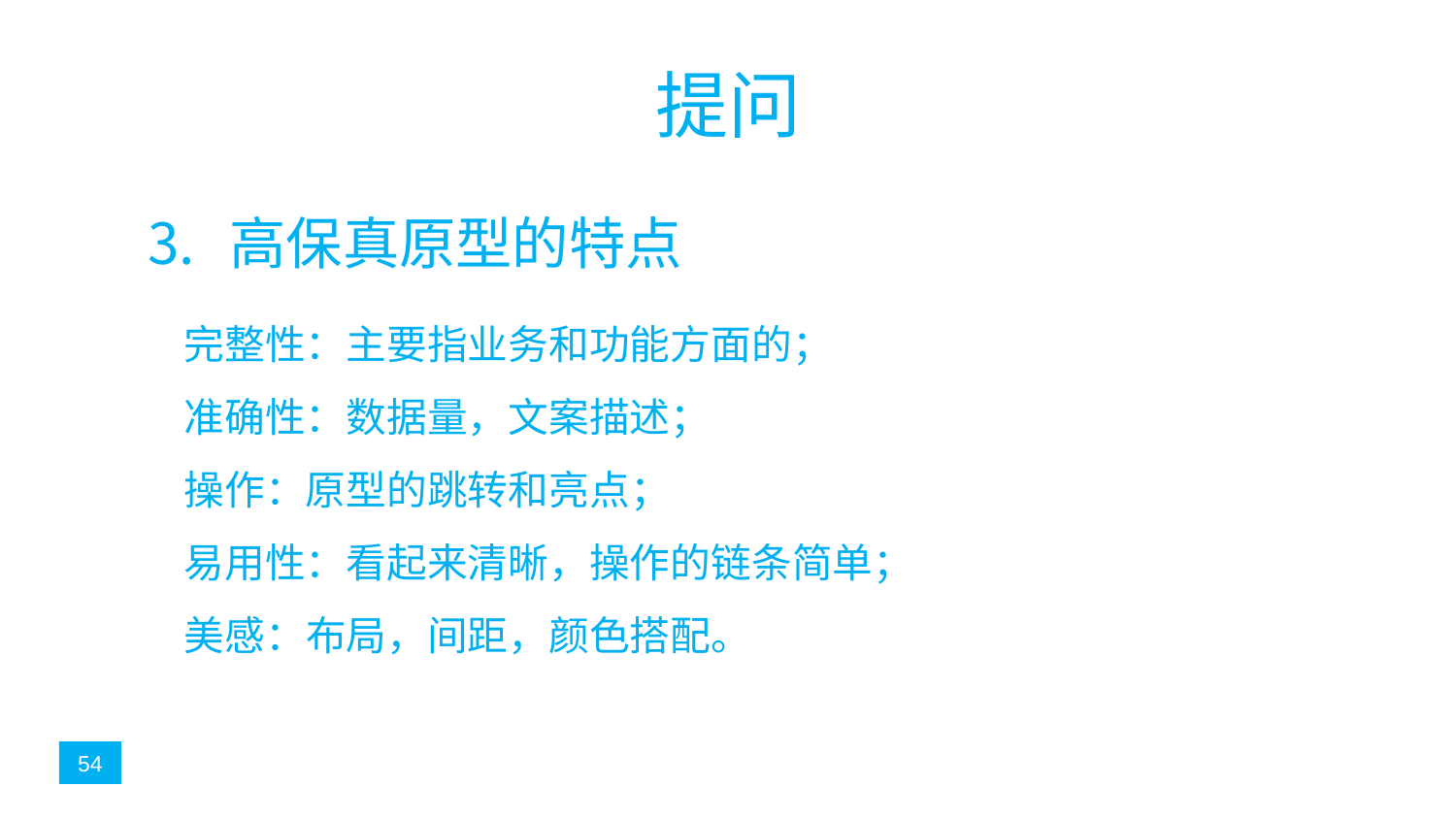

# 提问
高保真原型的特点

完整性：主要指业务和功能方面的；
准确性：数据量，文案描述；
操作：原型的跳转和亮点；
易用性：看起来清晰，操作的链条简单；
美感：布局，间距，颜色搭配。

54